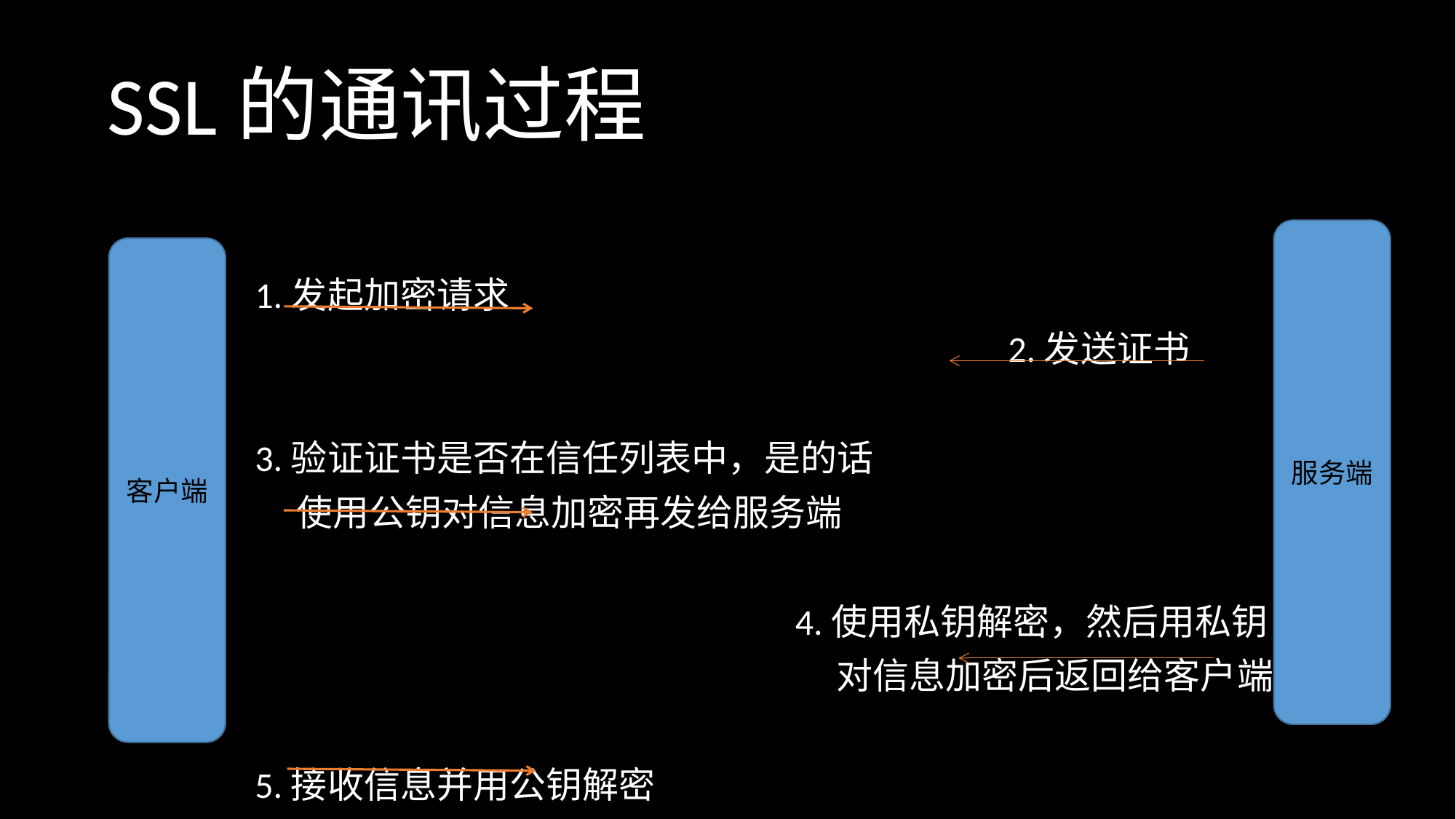

SSL的通讯过程

                  1.发起加密请求
                                                                                                              2.发送证书

                  3.验证证书是否在信任列表中，是的话
                      使用公钥对信息加密再发给服务端

                                                                                    4.使用私钥解密，然后用私钥
                                                                                        对信息加密后返回给客户端

                  5.接收信息并用公钥解密
服务端
客户端